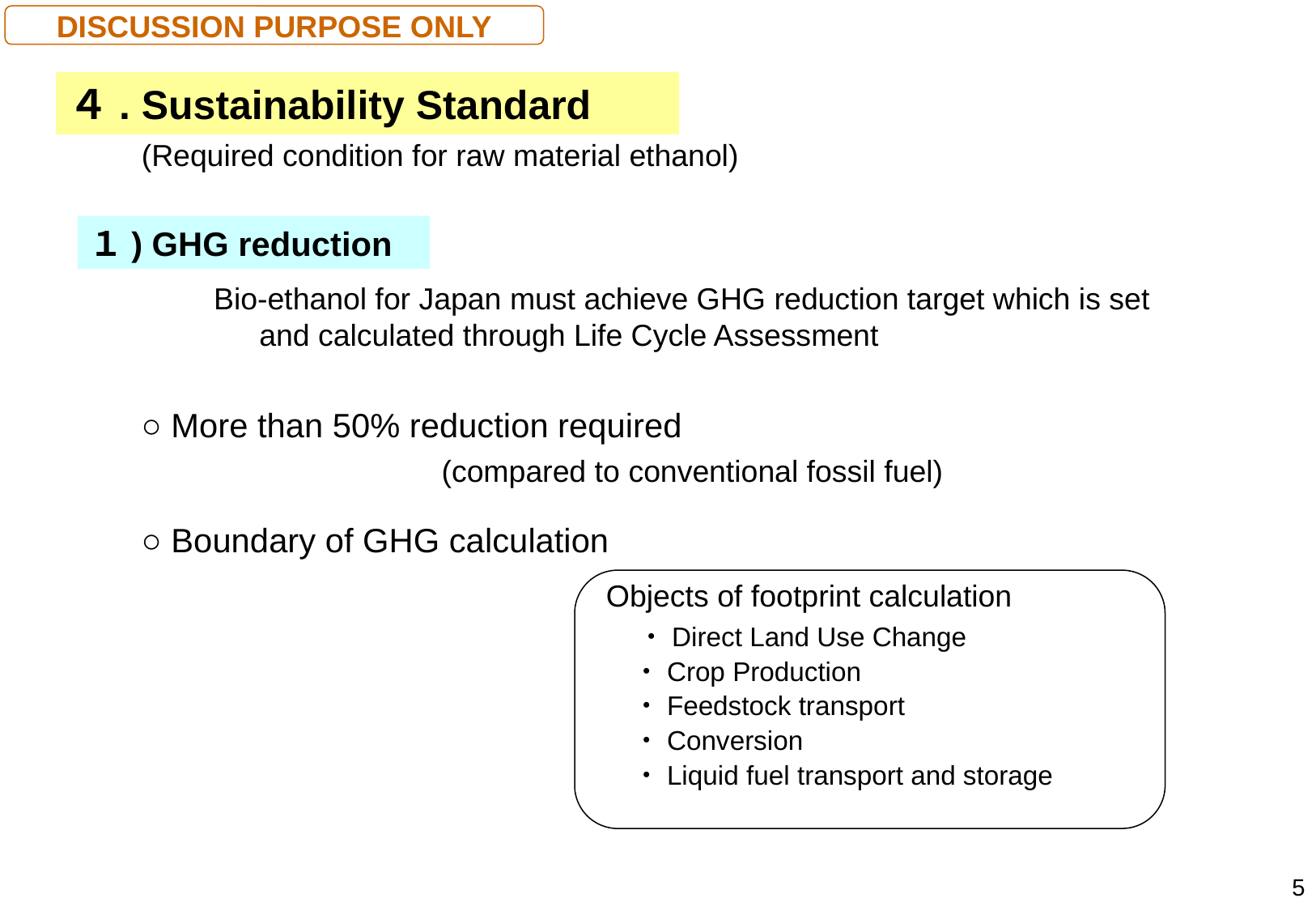

DISCUSSION PURPOSE ONLY
４. Sustainability Standard
(Required condition for raw material ethanol)
１) GHG reduction

Bio-ethanol for Japan must achieve GHG reduction target which is set and calculated through Life Cycle Assessment
○ More than 50% reduction required
(compared to conventional fossil fuel)
○ Boundary of GHG calculation

 Objects of footprint calculation
     ・Direct Land Use Change
     ・Crop Production
     ・Feedstock transport
     ・Conversion
     ・Liquid fuel transport and storage

5